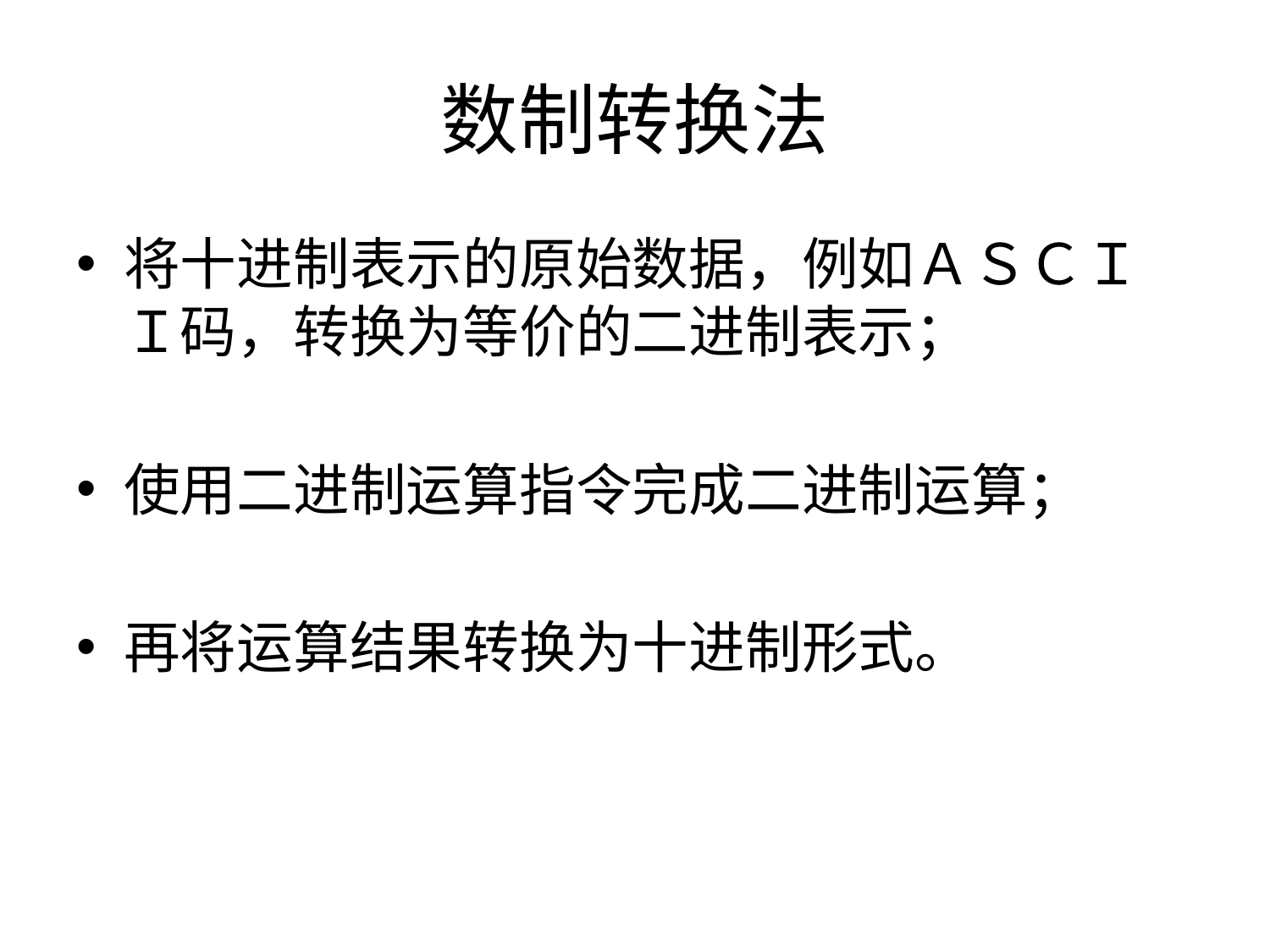

# 数制转换法
将十进制表示的原始数据，例如ＡＳＣＩＩ码，转换为等价的二进制表示；

使用二进制运算指令完成二进制运算；

再将运算结果转换为十进制形式。